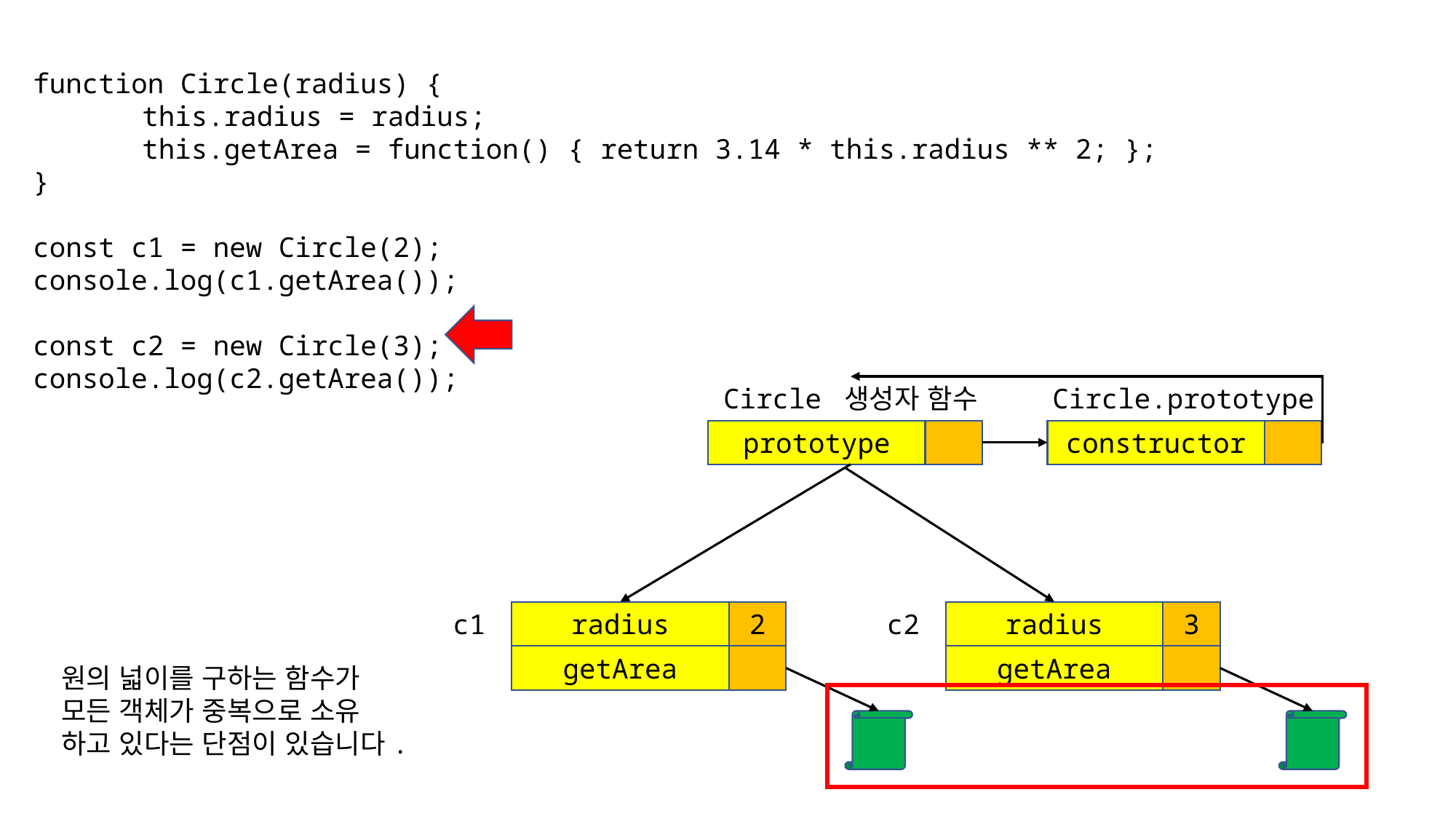

function Circle(radius) {
	this.radius = radius;
	this.getArea = function() { return 3.14 * this.radius ** 2; };
}

const c1 = new Circle(2);
console.log(c1.getArea());

const c2 = new Circle(3);
console.log(c2.getArea());

Circle 생성자 함수
Circle.prototype
prototype

constructor

c1
radius
2
c2
radius
3
getArea

getArea

원의 넓이를 구하는 함수가
모든 객체가 중복으로 소유
하고 있다는 단점이 있습니다.